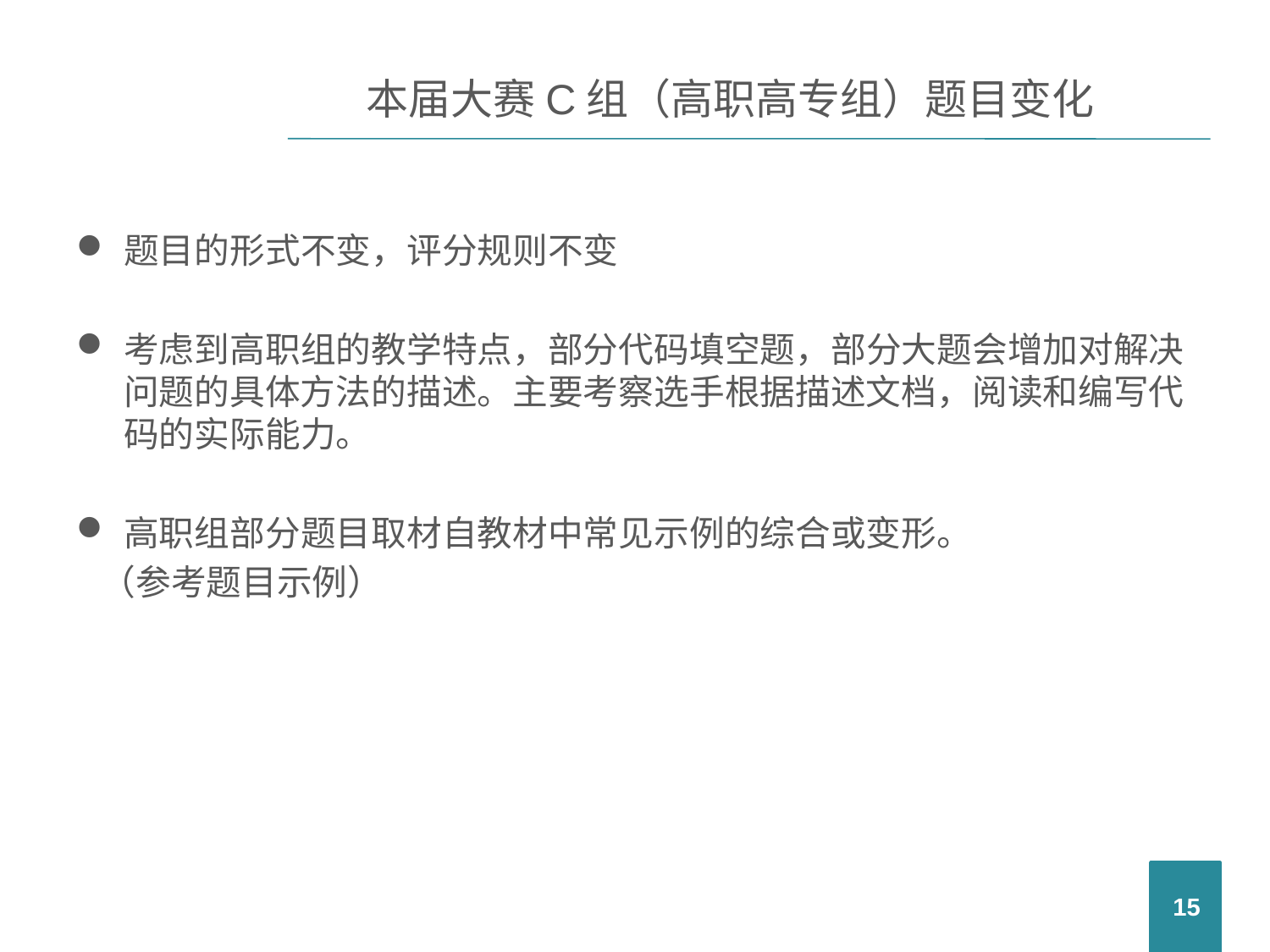

# 本届大赛C组（高职高专组）题目变化
题目的形式不变，评分规则不变

考虑到高职组的教学特点，部分代码填空题，部分大题会增加对解决问题的具体方法的描述。主要考察选手根据描述文档，阅读和编写代码的实际能力。

高职组部分题目取材自教材中常见示例的综合或变形。
  （参考题目示例）

15